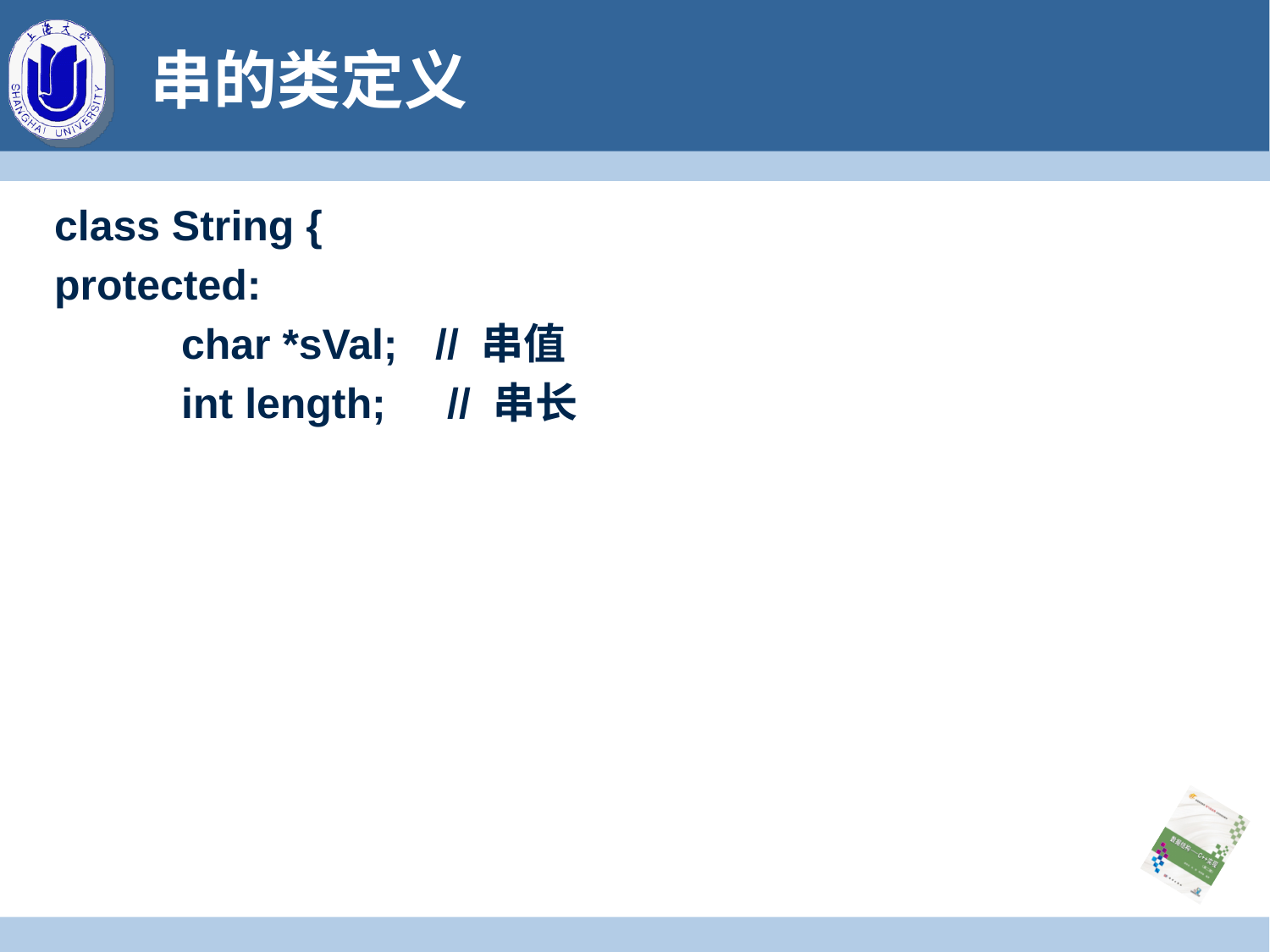

# 串的类定义
class String {
protected:
	char *sVal;	// 串值
	int length;	 // 串长